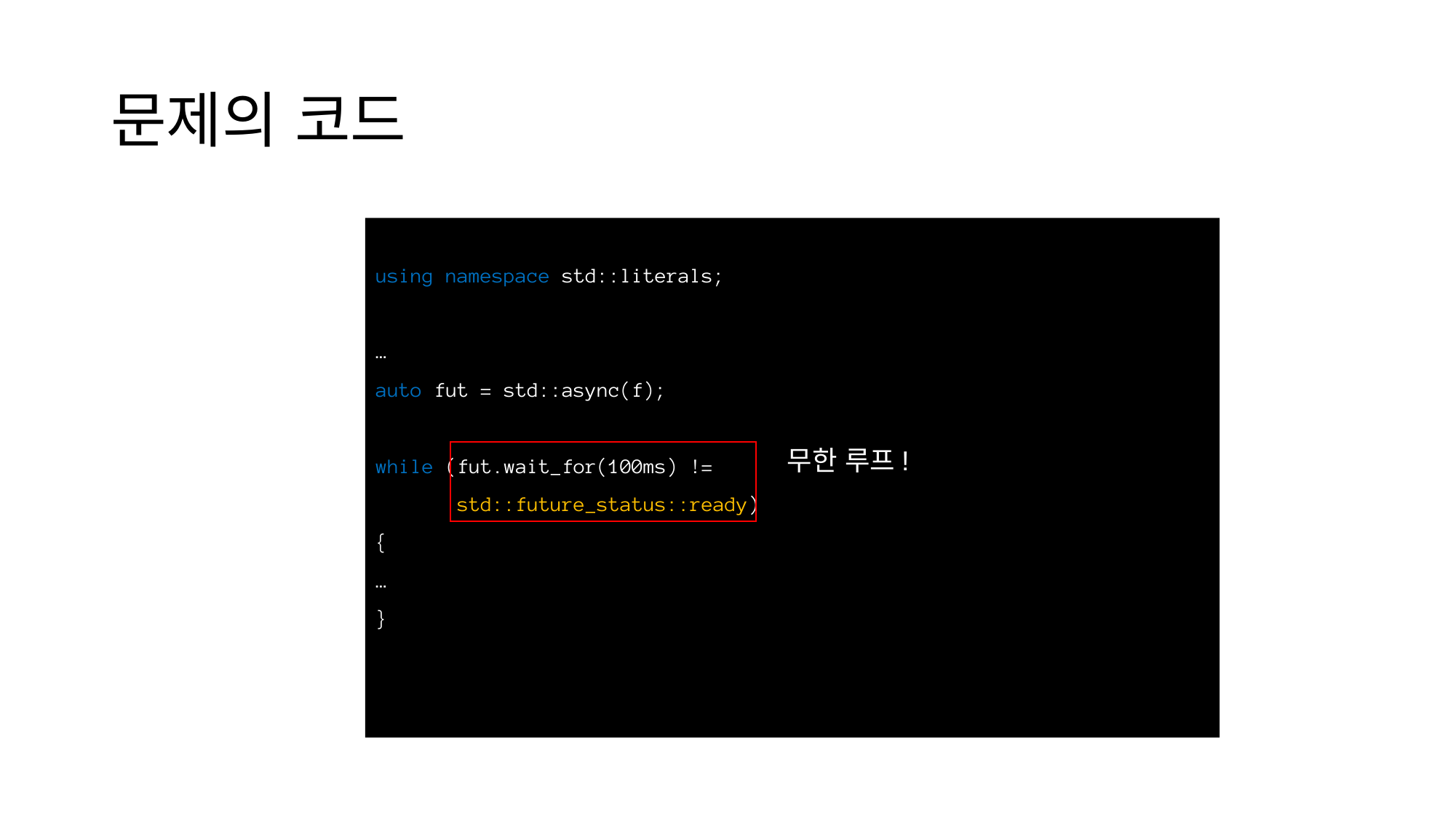

# 문제의 코드

using namespace std::literals;

…
auto fut = std::async(f);

while (fut.wait_for(100ms) !=
       std::future_status::ready)
{
…
}
무한 루프!